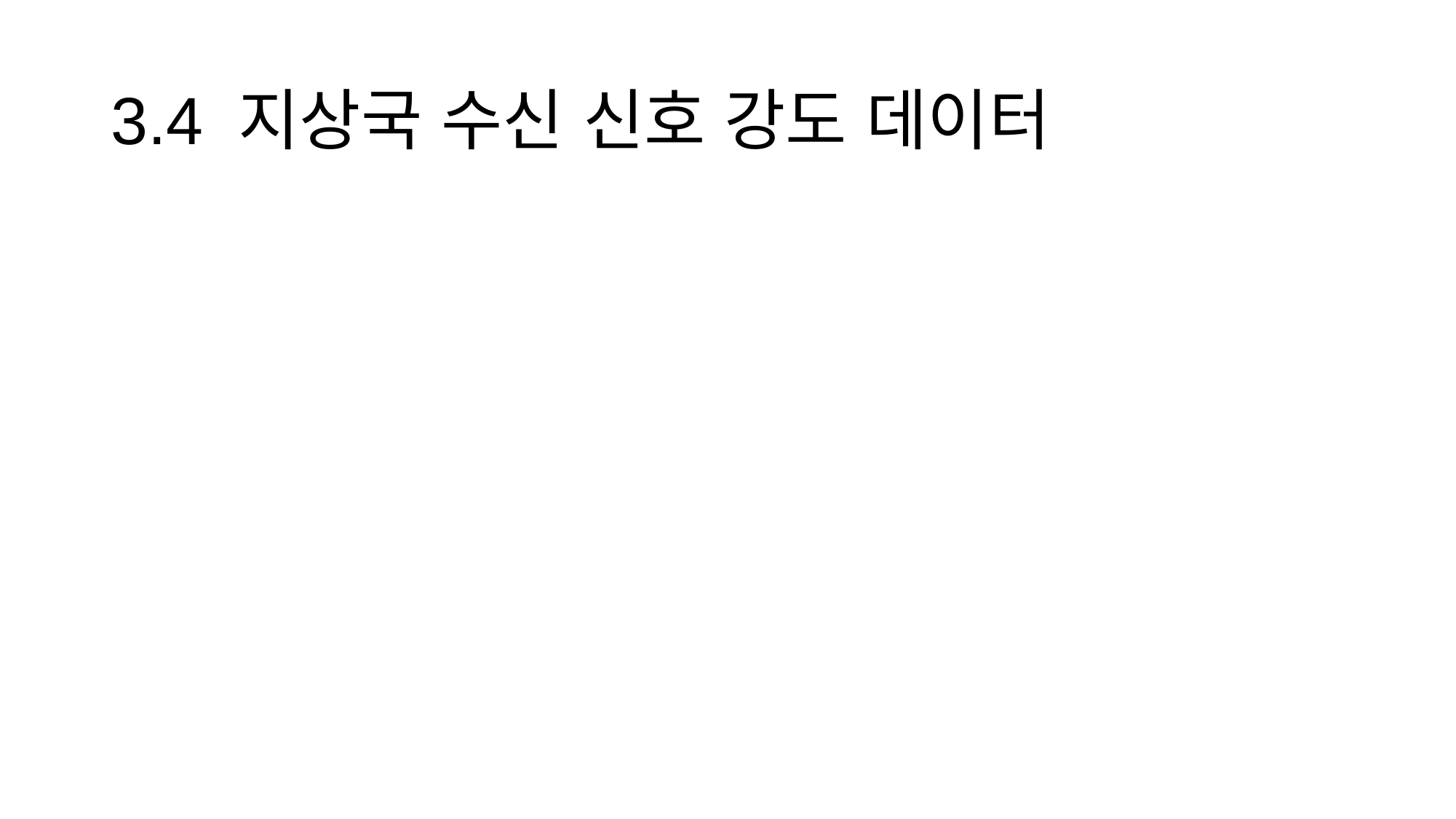

# 3.4 지상국 수신 신호 강도 데이터